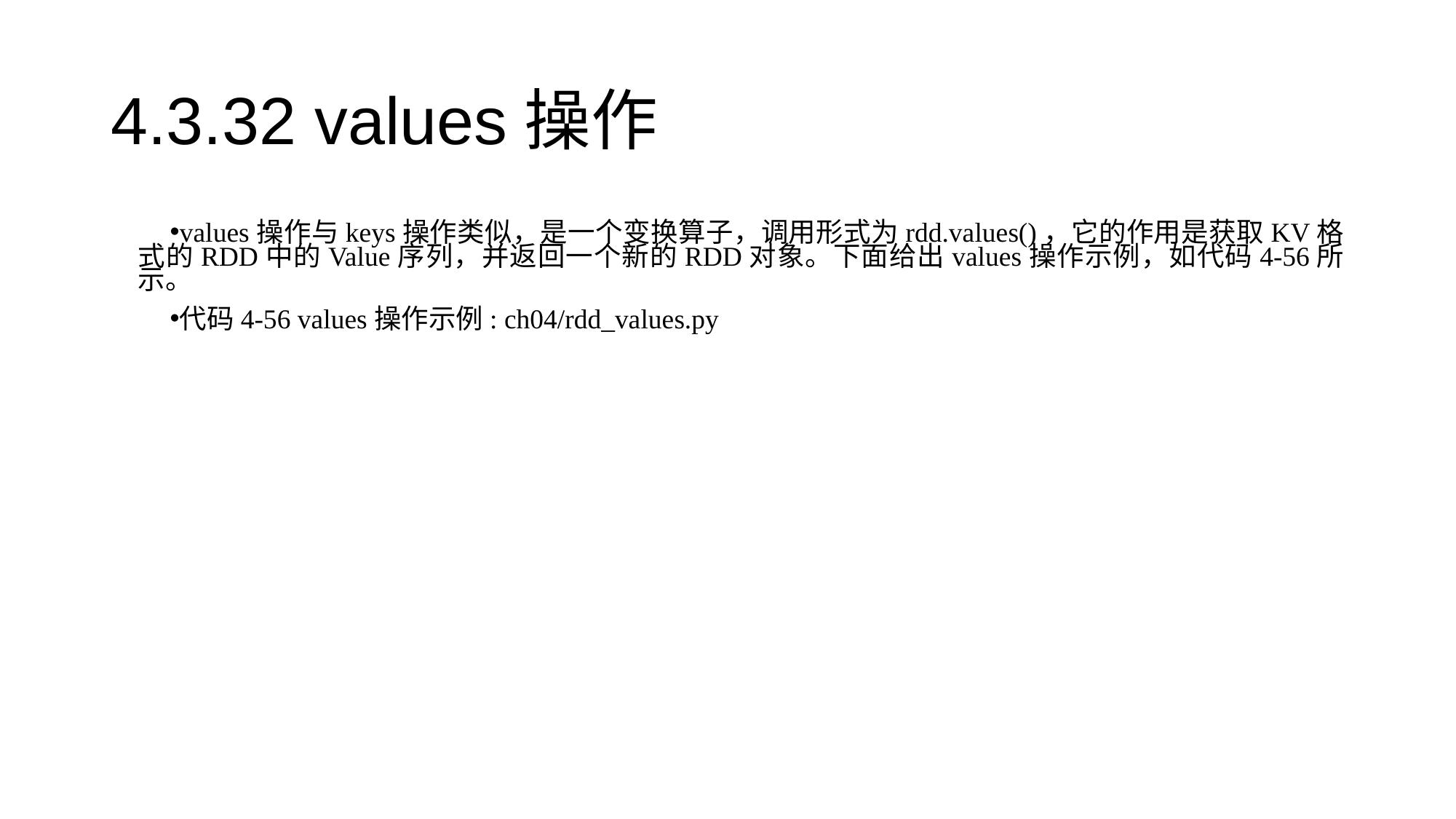

# 4.3.32 values操作
values操作与keys操作类似，是一个变换算子，调用形式为rdd.values()，它的作用是获取KV格式的RDD中的Value序列，并返回一个新的RDD对象。下面给出values操作示例，如代码4-56所示。
代码4-56 values操作示例: ch04/rdd_values.py